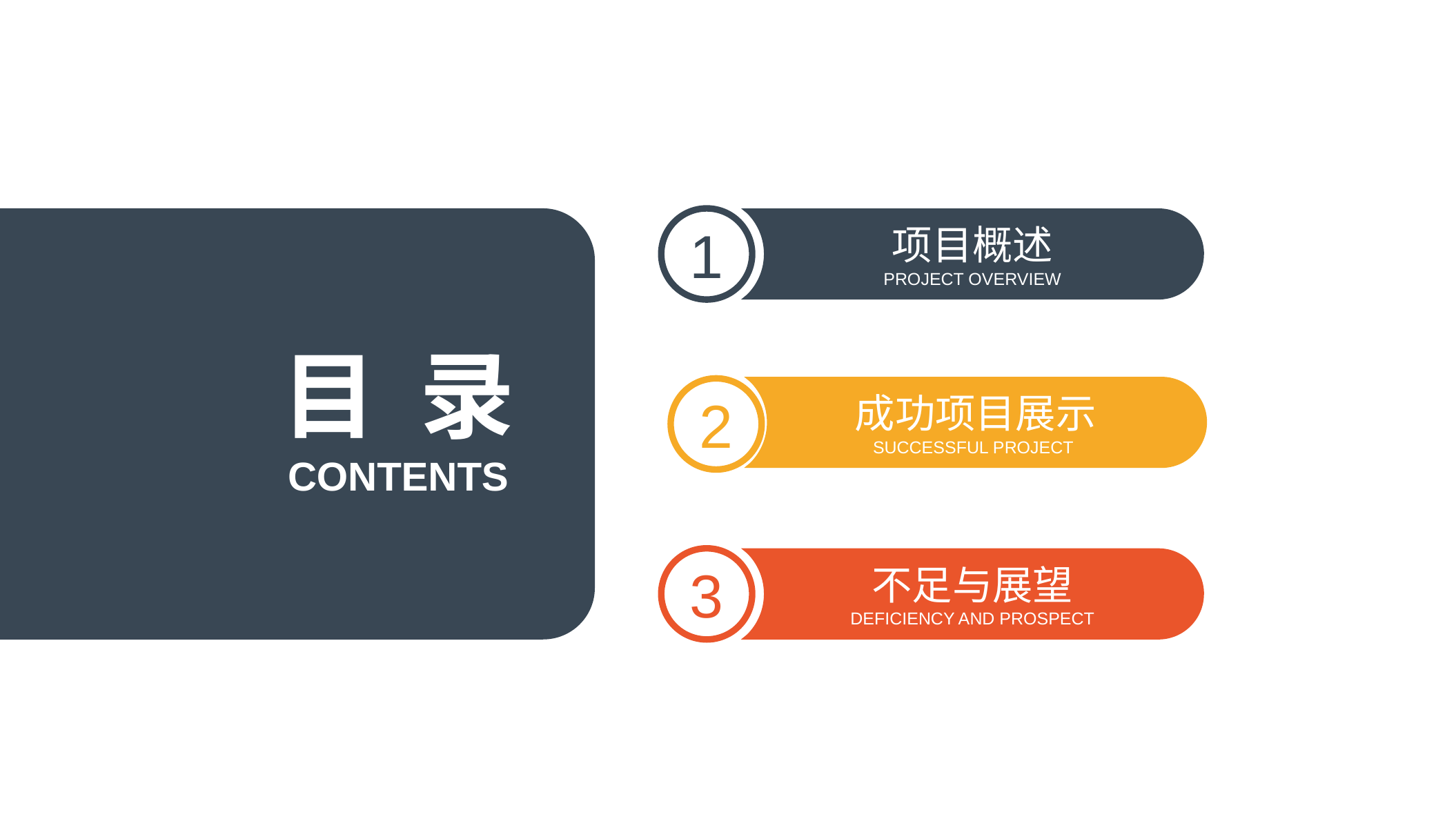

1
项目概述
PROJECT OVERVIEW
目  录
成功项目展示
SUCCESSFUL PROJECT
2
CONTENTS
3
不足与展望
DEFICIENCY AND PROSPECT